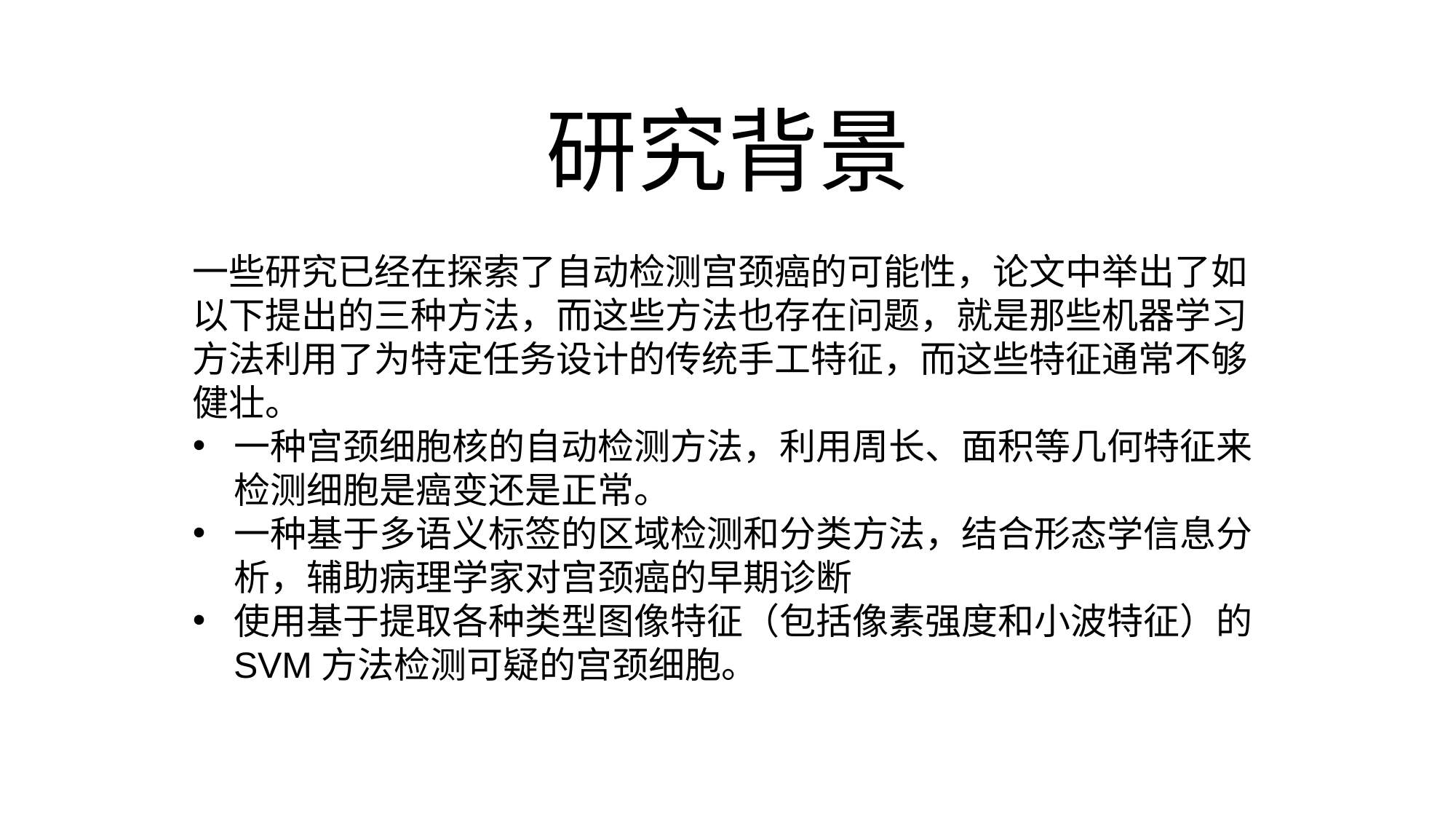

# 研究背景
一些研究已经在探索了自动检测宫颈癌的可能性，论文中举出了如以下提出的三种方法，而这些方法也存在问题，就是那些机器学习方法利用了为特定任务设计的传统手工特征，而这些特征通常不够健壮。
一种宫颈细胞核的自动检测方法，利用周长、面积等几何特征来检测细胞是癌变还是正常。
一种基于多语义标签的区域检测和分类方法，结合形态学信息分析，辅助病理学家对宫颈癌的早期诊断
使用基于提取各种类型图像特征（包括像素强度和小波特征）的SVM方法检测可疑的宫颈细胞。